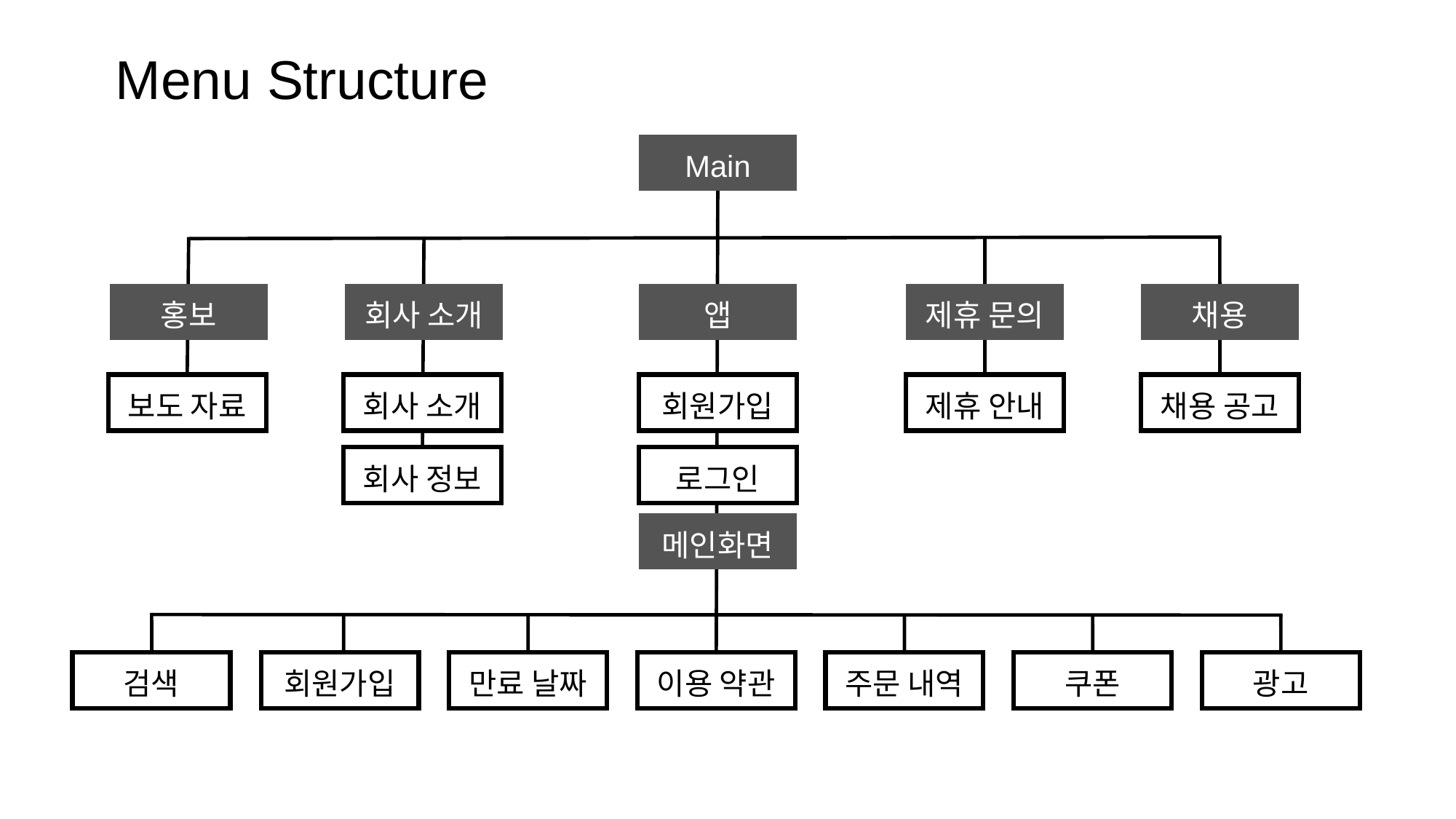

# Menu Structure

Main

홍보

회사 소개

앱

제휴 문의

채용

보도 자료

회사 소개

회원가입

제휴 안내

채용 공고

회사 정보

로그인
메인화면

검색

이용 약관

회원가입

만료 날짜

주문 내역

쿠폰

광고